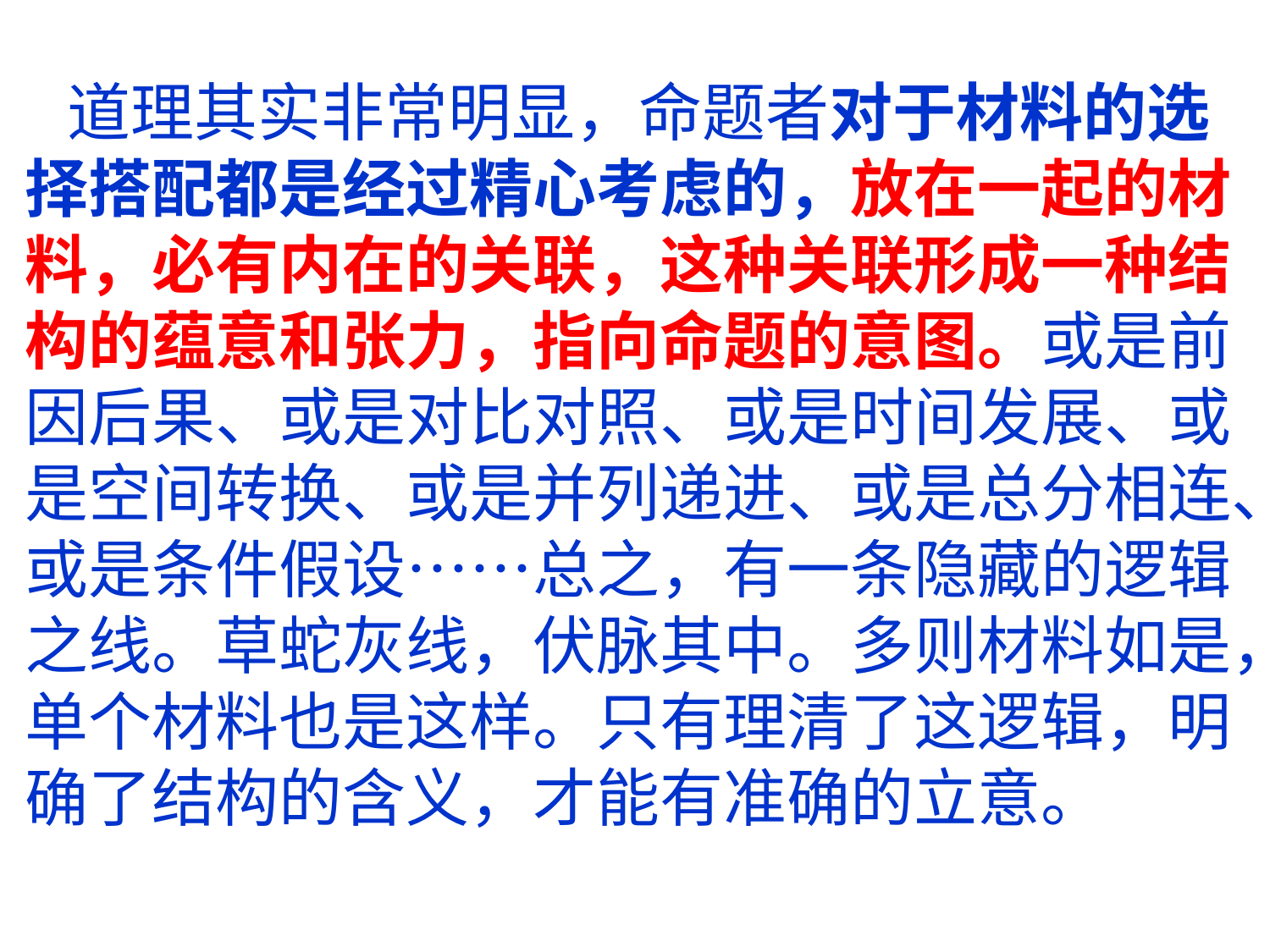

道理其实非常明显，命题者对于材料的选择搭配都是经过精心考虑的，放在一起的材料，必有内在的关联，这种关联形成一种结构的蕴意和张力，指向命题的意图。或是前因后果、或是对比对照、或是时间发展、或是空间转换、或是并列递进、或是总分相连、或是条件假设……总之，有一条隐藏的逻辑之线。草蛇灰线，伏脉其中。多则材料如是，单个材料也是这样。只有理清了这逻辑，明确了结构的含义，才能有准确的立意。